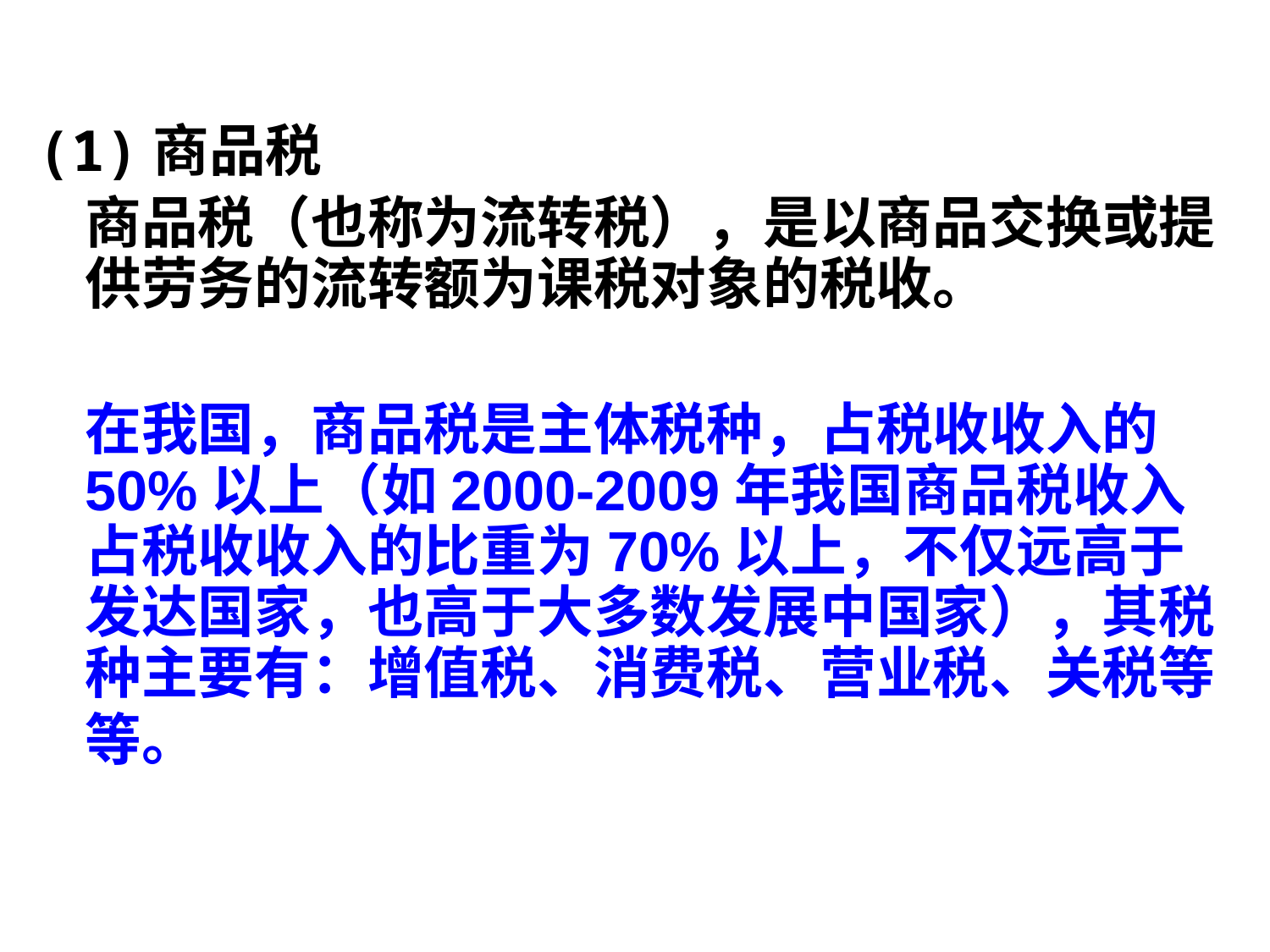

(1)商品税
	商品税（也称为流转税），是以商品交换或提供劳务的流转额为课税对象的税收。

	在我国，商品税是主体税种，占税收收入的50%以上（如2000-2009年我国商品税收入占税收收入的比重为70%以上，不仅远高于发达国家，也高于大多数发展中国家），其税种主要有：增值税、消费税、营业税、关税等等。